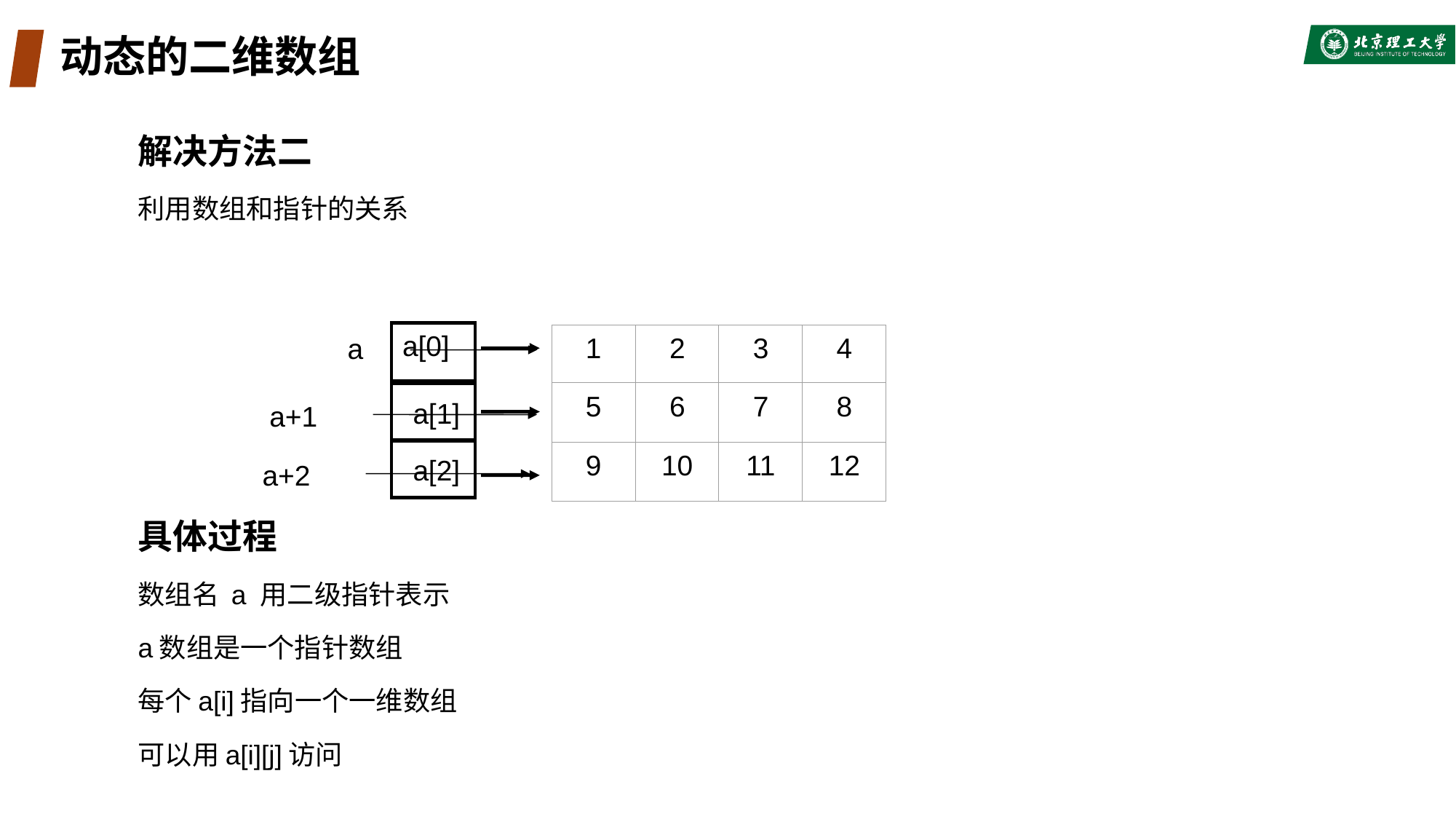

# 动态的二维数组
解决方法二
利用数组和指针的关系

具体过程
数组名 a 用二级指针表示
a数组是一个指针数组
每个a[i]指向一个一维数组
可以用a[i][j]访问

　  a[0]

　  a[1]

　  a[2]

1

2

3

4

a

5

6

7

8

    a+1

9

10

11

12

    a+2